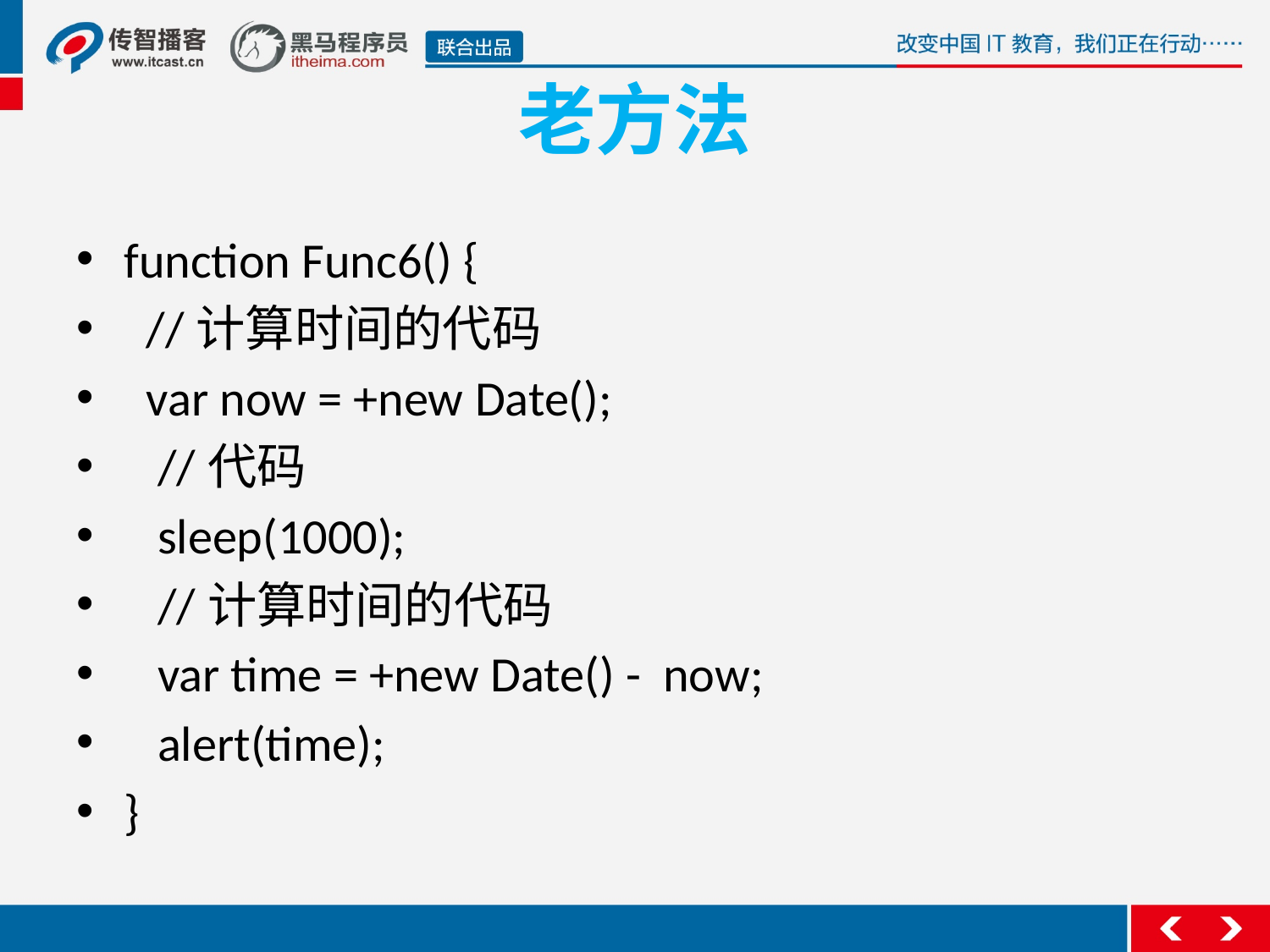

# 老方法
function Func6() {
  //计算时间的代码
  var now = +new Date();
   //代码
   sleep(1000);
   //计算时间的代码
   var time = +new Date() -  now;
   alert(time);
}